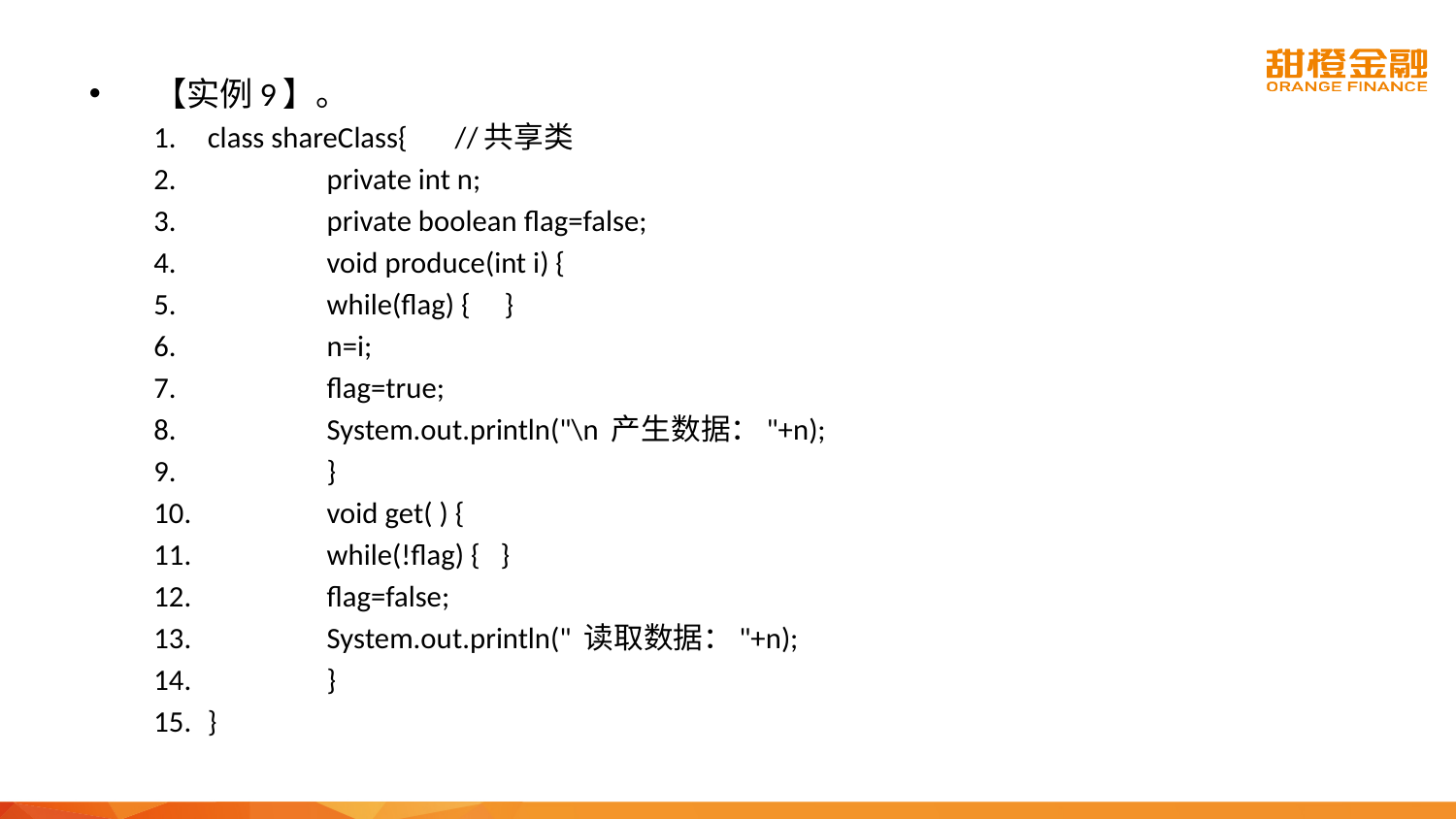

【实例9】。
class shareClass{       //共享类
	private int n;
	private boolean flag=false;
	void produce(int i) {
		while(flag) {     }
		n=i;
		flag=true;
		System.out.println("\n 产生数据："+n);
	}
	void get( ) {
		while(!flag) {   }
		flag=false;
		System.out.println(" 读取数据："+n);
	}
}